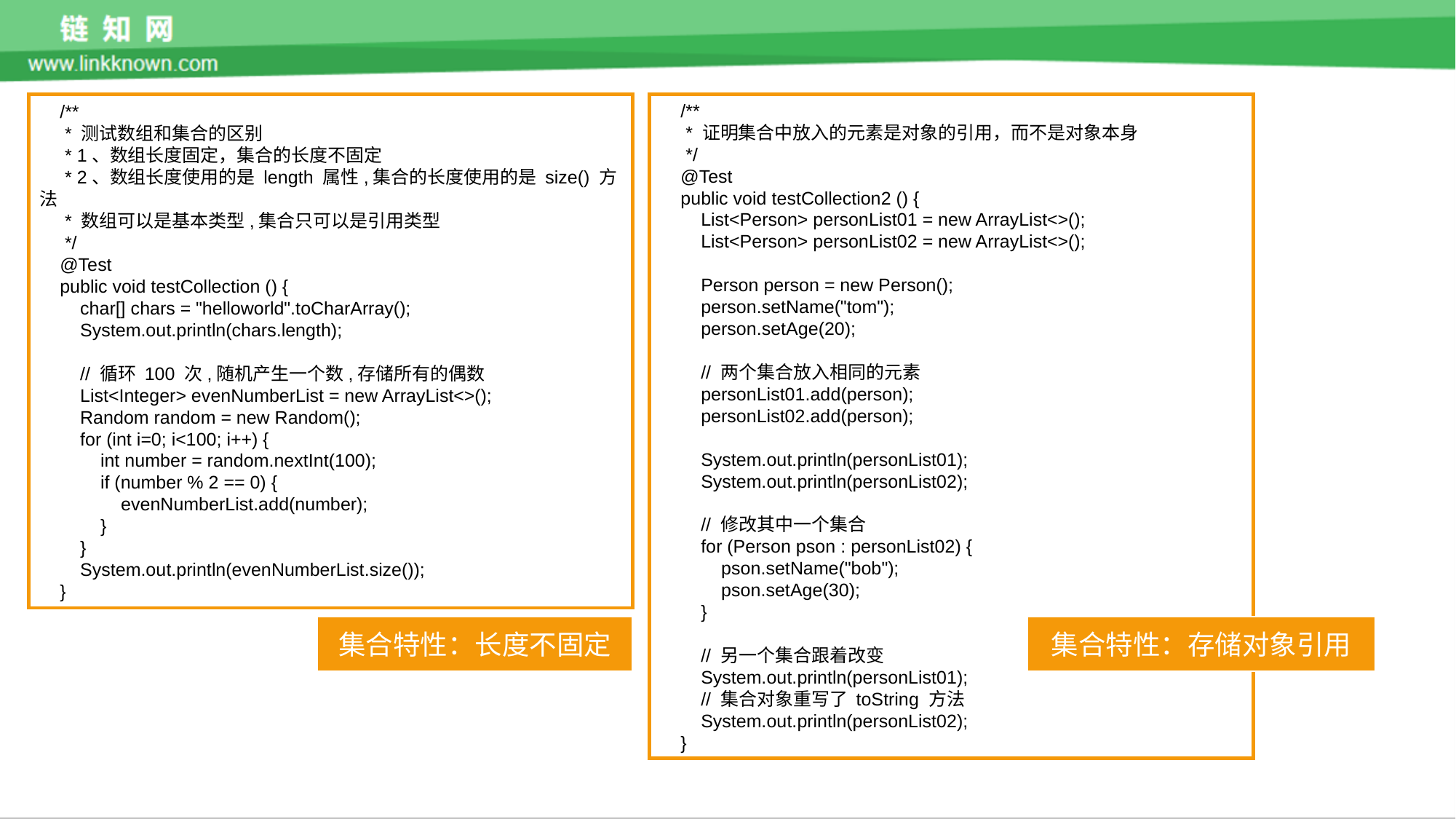

/**
     * 测试数组和集合的区别
     * 1、数组长度固定，集合的长度不固定
     * 2、数组长度使用的是 length 属性,集合的长度使用的是 size() 方法
     * 数组可以是基本类型,集合只可以是引用类型
     */
    @Test
    public void testCollection () {
        char[] chars = "helloworld".toCharArray();
        System.out.println(chars.length);

        // 循环 100 次,随机产生一个数,存储所有的偶数
        List<Integer> evenNumberList = new ArrayList<>();
        Random random = new Random();
        for (int i=0; i<100; i++) {
            int number = random.nextInt(100);
            if (number % 2 == 0) {
                evenNumberList.add(number);
            }
        }
        System.out.println(evenNumberList.size());
    }
    /**
     * 证明集合中放入的元素是对象的引用，而不是对象本身
     */
    @Test
    public void testCollection2 () {
        List<Person> personList01 = new ArrayList<>();
        List<Person> personList02 = new ArrayList<>();

        Person person = new Person();
        person.setName("tom");
        person.setAge(20);

        // 两个集合放入相同的元素
        personList01.add(person);
        personList02.add(person);

        System.out.println(personList01);
        System.out.println(personList02);

        // 修改其中一个集合
        for (Person pson : personList02) {
            pson.setName("bob");
            pson.setAge(30);
        }

        // 另一个集合跟着改变
        System.out.println(personList01);
        // 集合对象重写了 toString 方法
        System.out.println(personList02);
    }
集合特性：长度不固定
集合特性：存储对象引用